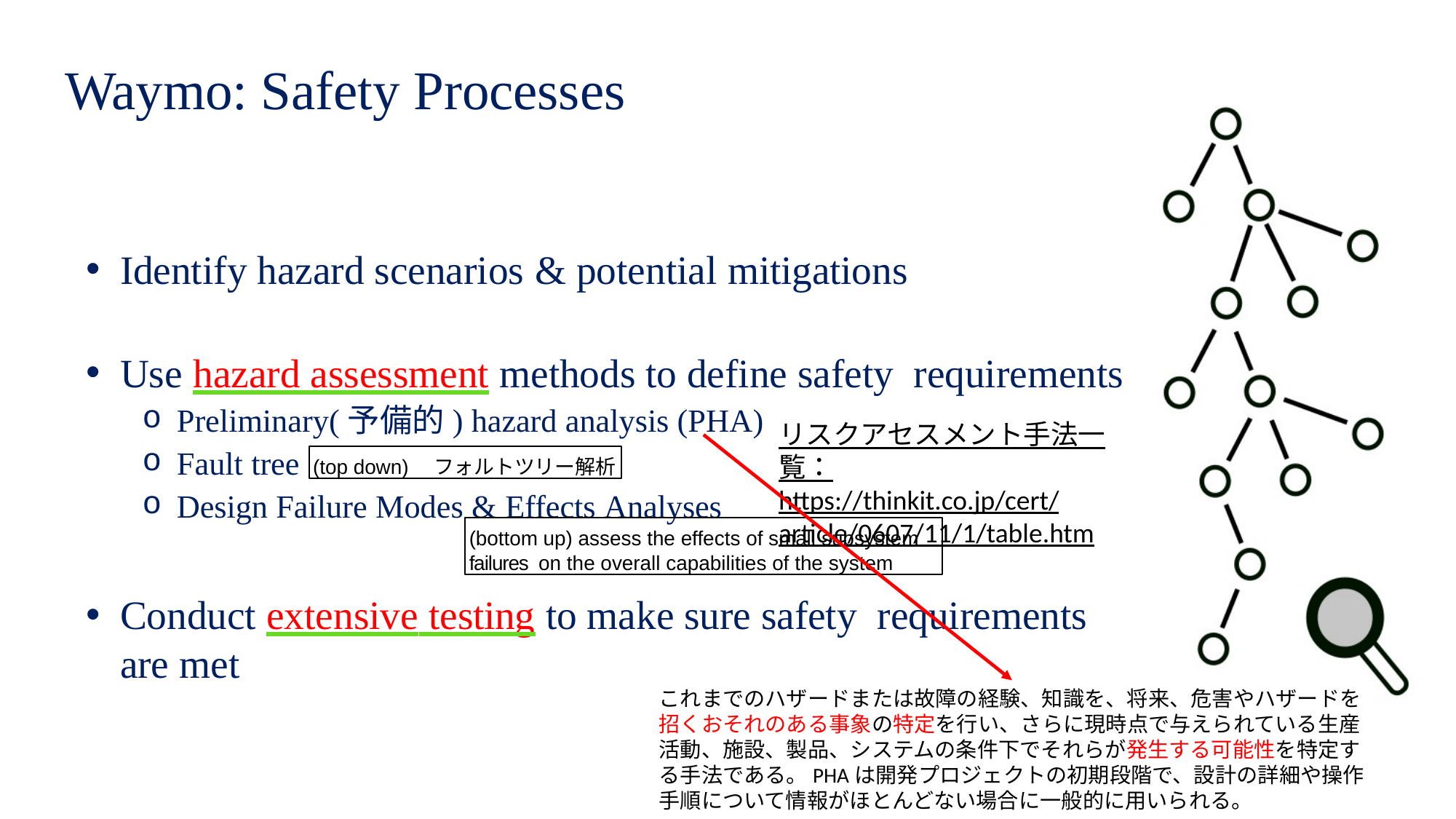

# Waymo: Safety Processes

Identify hazard scenarios & potential mitigations

Use hazard assessment methods to define safety  requirements
Preliminary(予備的) hazard analysis (PHA)
Fault tree
Design Failure Modes & Effects Analyses

Conduct extensive testing to make sure safety  requirements are met
リスクアセスメント手法一覧：
https://thinkit.co.jp/cert/article/0607/11/1/table.htm
(top down)　フォルトツリー解析
(bottom up) assess the effects of small subsystem failures  on the overall capabilities of the system
これまでのハザードまたは故障の経験、知識を、将来、危害やハザードを招くおそれのある事象の特定を行い、さらに現時点で与えられている生産活動、施設、製品、システムの条件下でそれらが発生する可能性を特定する手法である。PHAは開発プロジェクトの初期段階で、設計の詳細や操作手順について情報がほとんどない場合に一般的に用いられる。